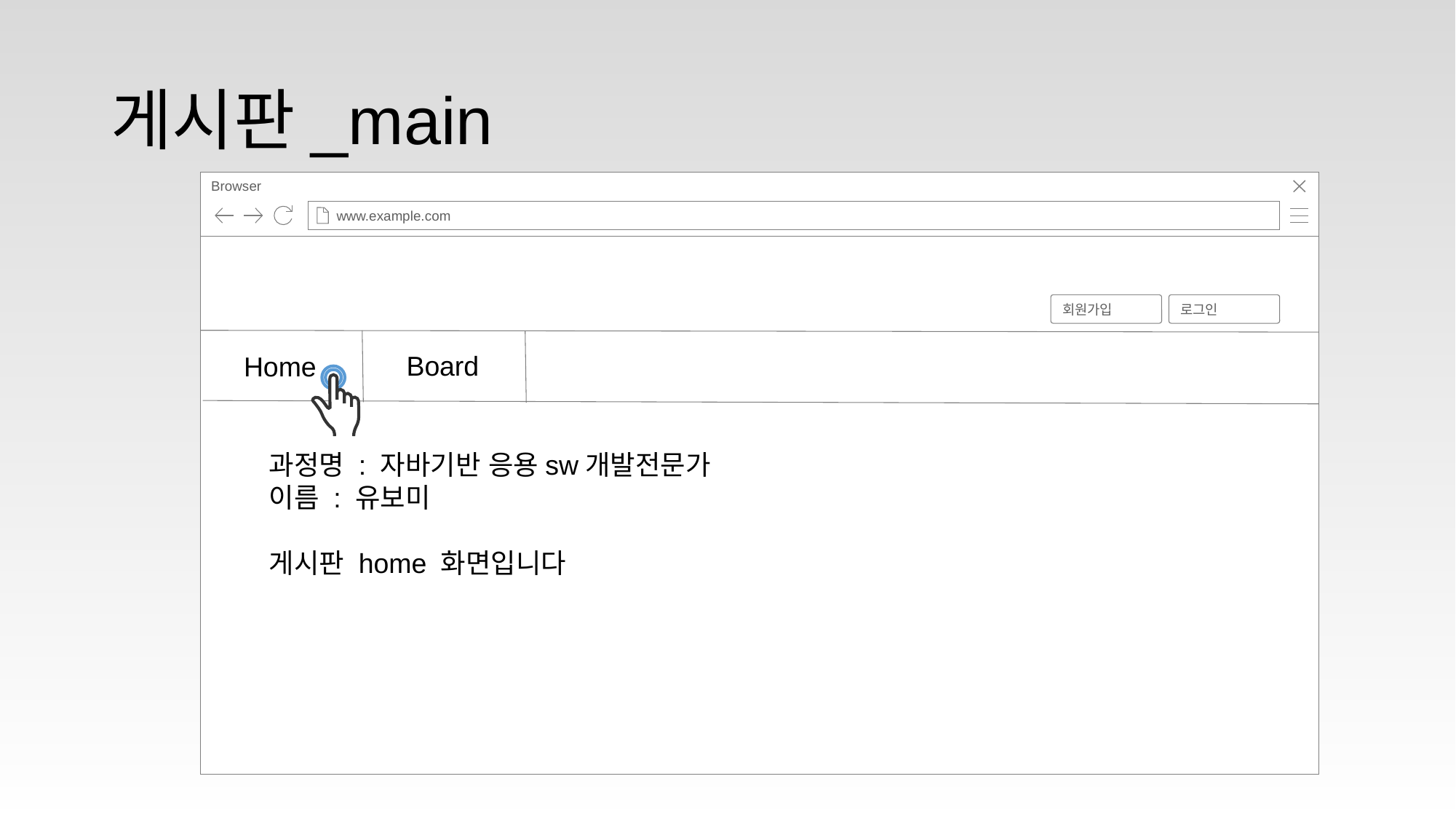

# 게시판_main
Browser

www.example.com

회원가입
로그인
Board
Home

과정명 : 자바기반 응용sw개발전문가
이름 : 유보미

게시판 home 화면입니다